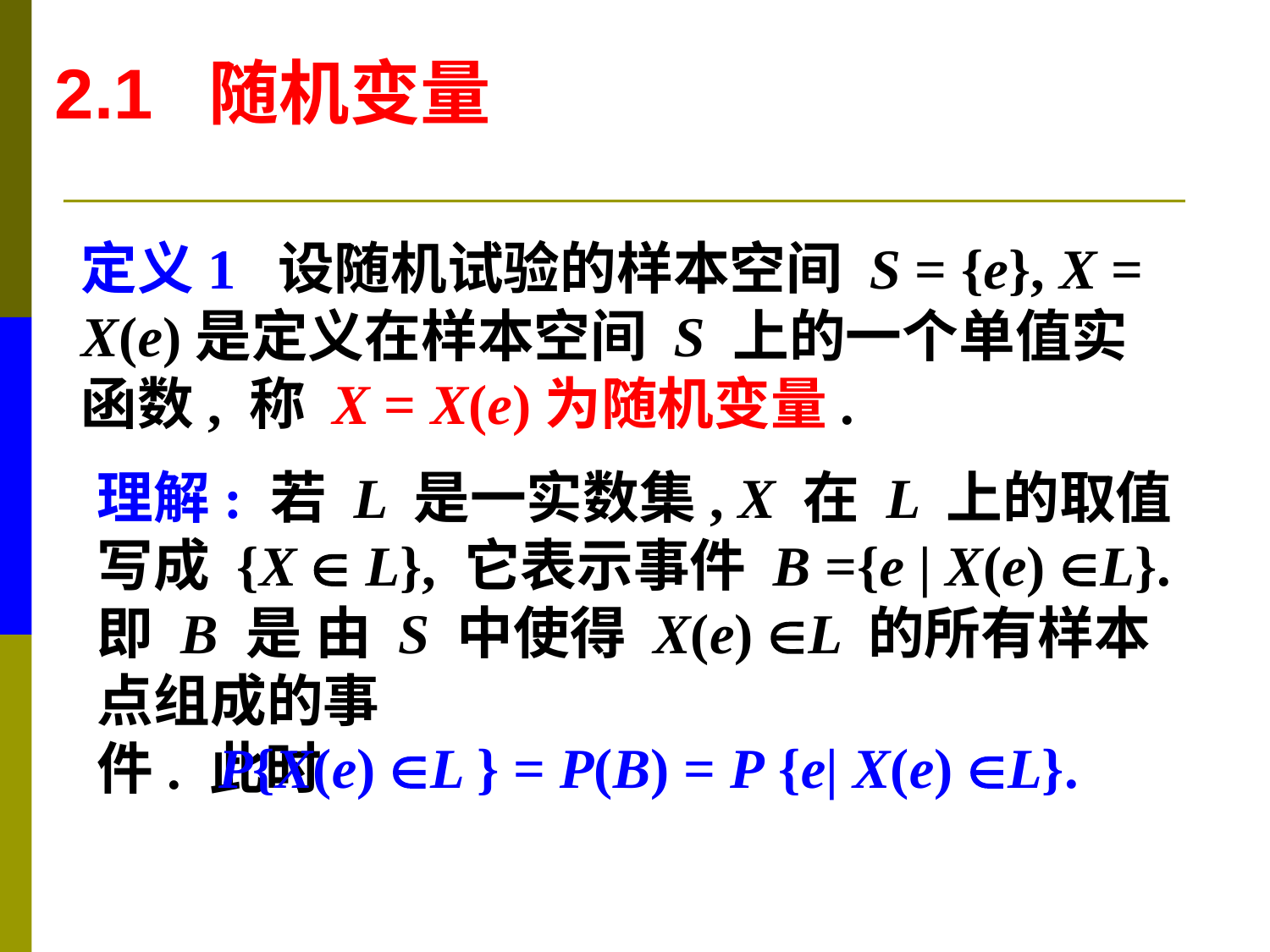

2.1  随机变量
定义1  设随机试验的样本空间 S = {e}, X =
X(e)是定义在样本空间 S 上的一个单值实
函数, 称 X = X(e)为随机变量.
理解: 若 L 是一实数集, X 在 L 上的取值写成 {X ∈ L}, 它表示事件 B ={e | X(e) ∈L}.即 B 是 由 S 中使得 X(e) ∈L 的所有样本点组成的事
件. 此时
P{X(e) ∈L } = P(B) = P {e| X(e) ∈L}.